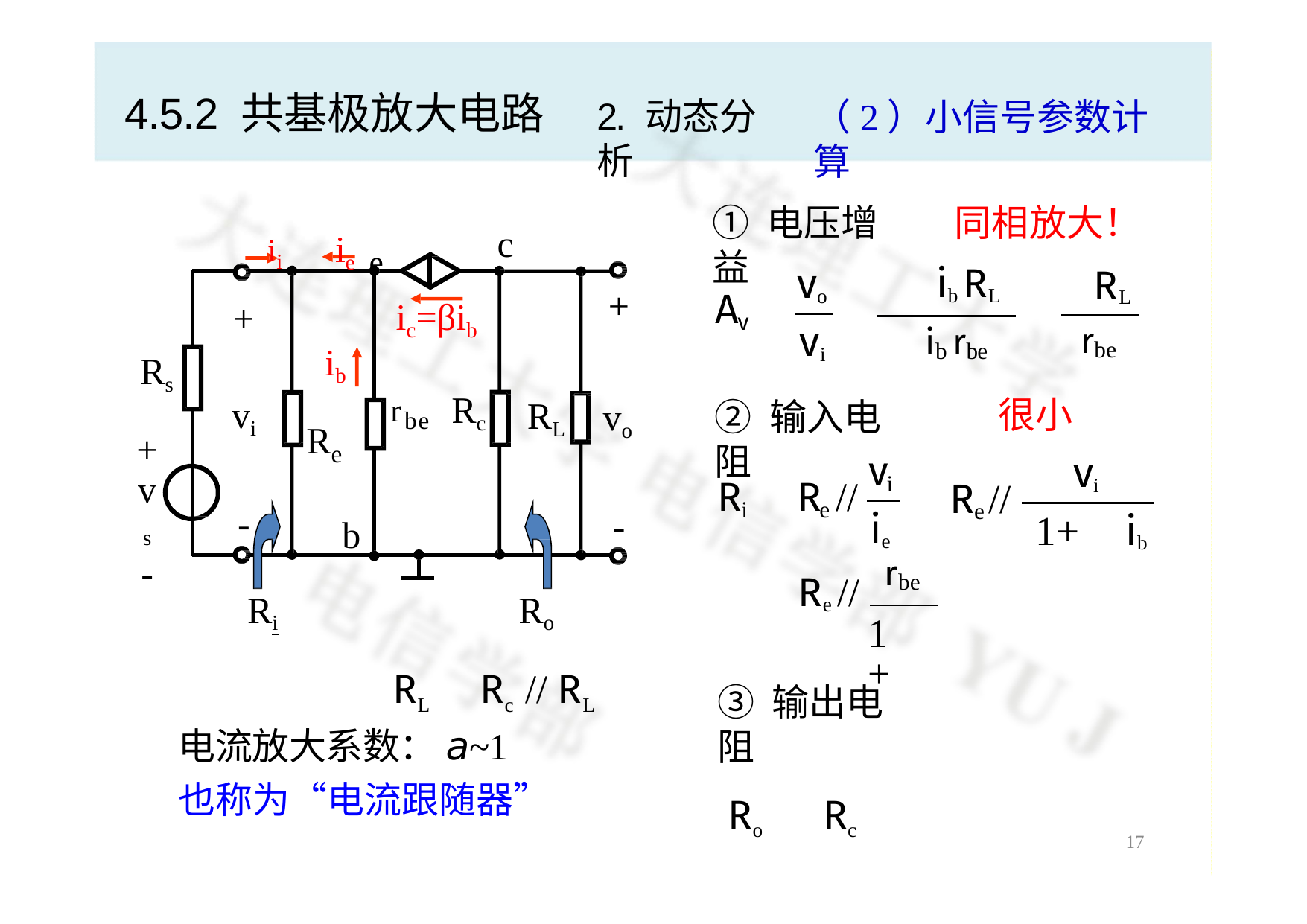

# 4.5.2 共基极放大电路
2. 动态分析
（2）小信号参数计算
① 电压增益
同相放大！
ii	ie e
c

vo
ib RL
RL

+
A
ic=βib

+
v

vi

rbe
ib rbe
ib

Rs
+
vs
-
Rc

vi

很小
RL

② 输入电阻

vo
rbe

R
e
v
vi

i
R	R //
R //
i
e
e

-

-

ie

1+	ib
b

rbe
Re //
1+

Ri
Ro
RL	Rc  // RL

③ 输出电阻
Ro	Rc
电流放大系数：a~1  也称为“电流跟随器”
17